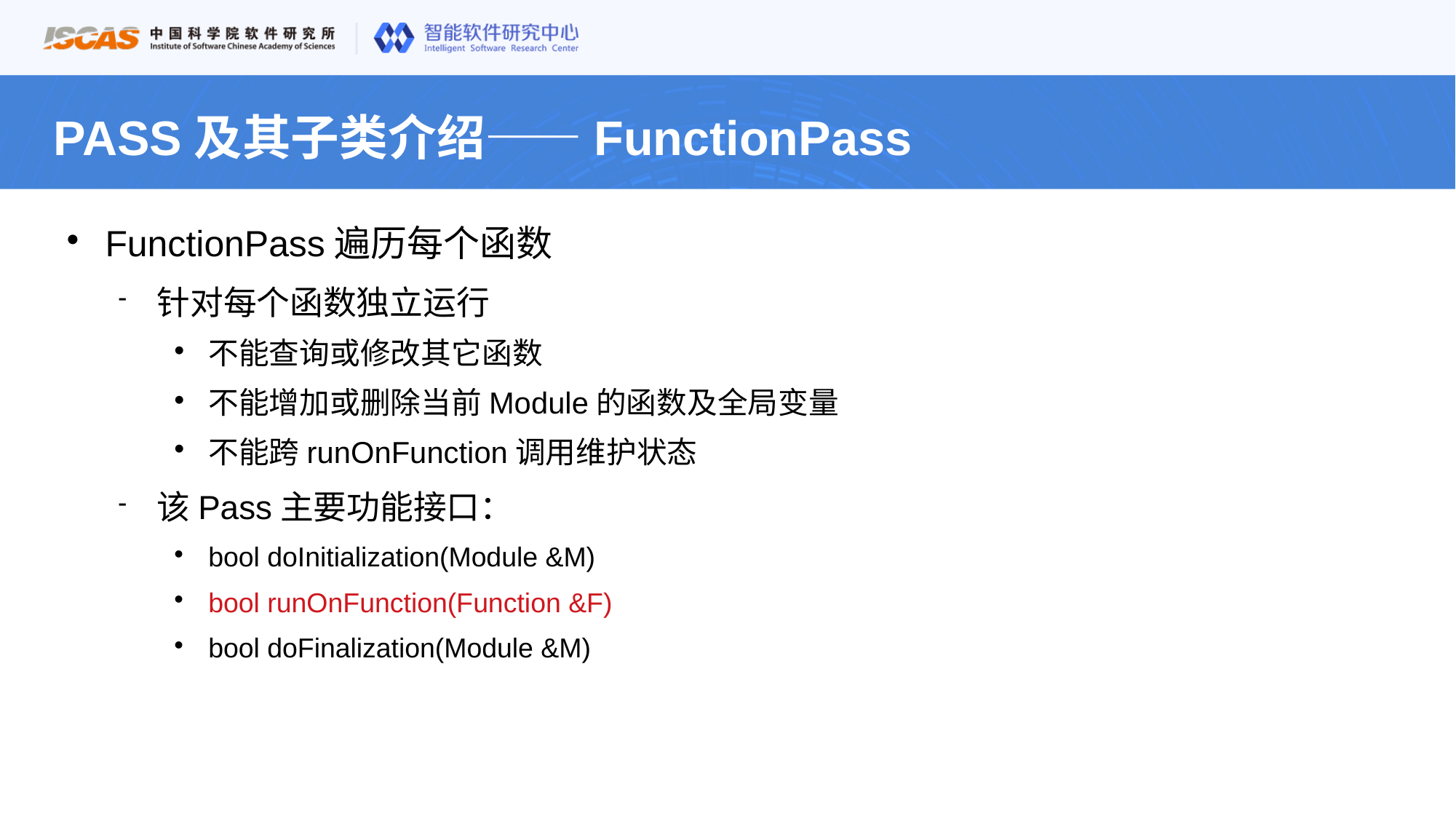

PASS及其子类介绍——FunctionPass
FunctionPass遍历每个函数
针对每个函数独立运行
不能查询或修改其它函数
不能增加或删除当前Module的函数及全局变量
不能跨runOnFunction调用维护状态
该Pass主要功能接口：
bool doInitialization(Module &M)
bool runOnFunction(Function &F)
bool doFinalization(Module &M)